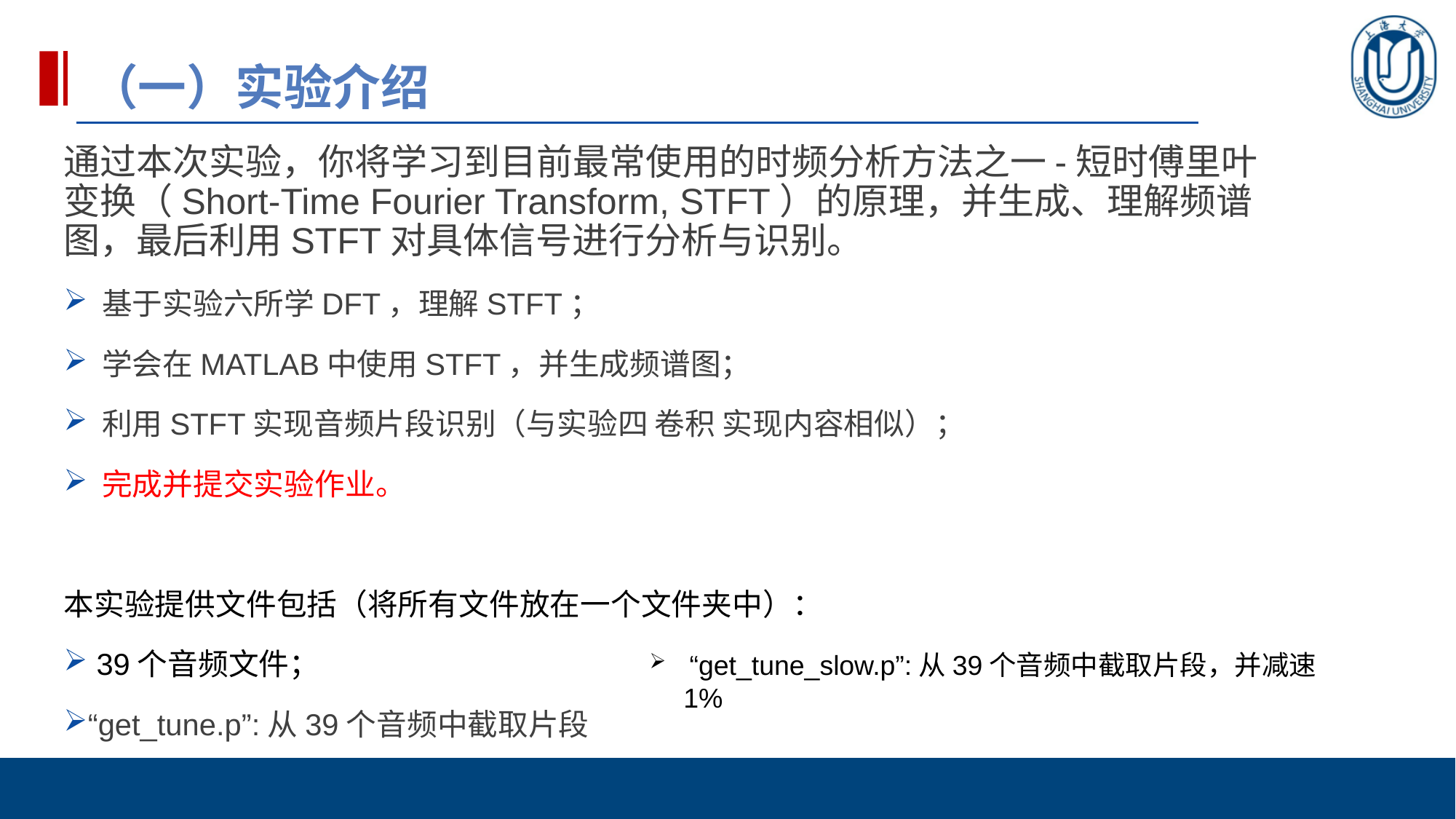

# （一）实验介绍
通过本次实验，你将学习到目前最常使用的时频分析方法之一-短时傅里叶变换（Short-Time Fourier Transform, STFT）的原理，并生成、理解频谱图，最后利用STFT对具体信号进行分析与识别。
 基于实验六所学DFT，理解STFT；
 学会在MATLAB中使用STFT，并生成频谱图；
 利用STFT实现音频片段识别（与实验四 卷积 实现内容相似）；
 完成并提交实验作业。

本实验提供文件包括（将所有文件放在一个文件夹中）：
 39个音频文件；
“get_tune.p”:从39个音频中截取片段

 “get_tune_slow.p”:从39个音频中截取片段，并减速1%